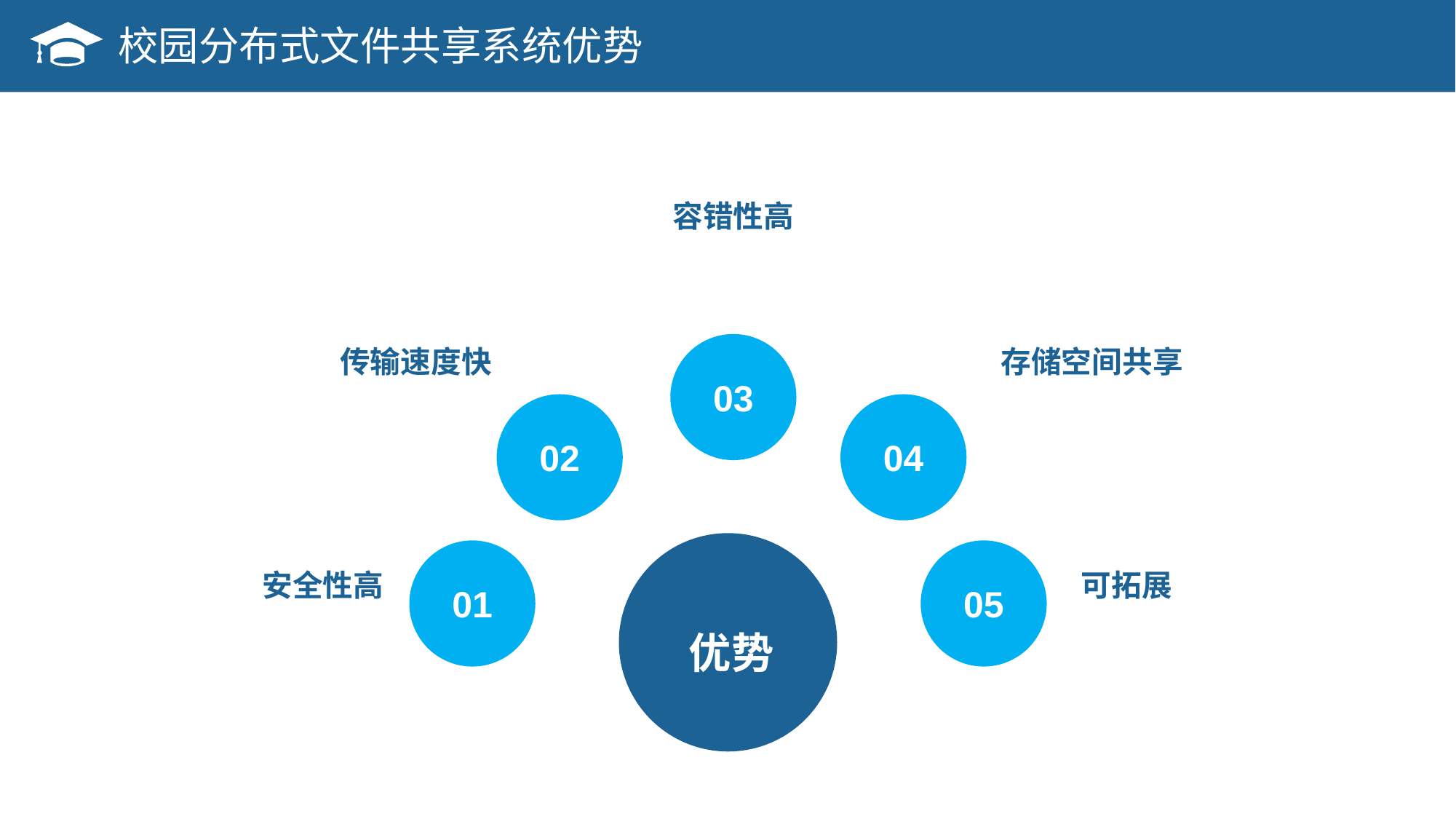

校园分布式文件共享系统优势

容错性高
存储空间共享
传输速度快

03

02
04

安全性高
可拓展
01
05
优势